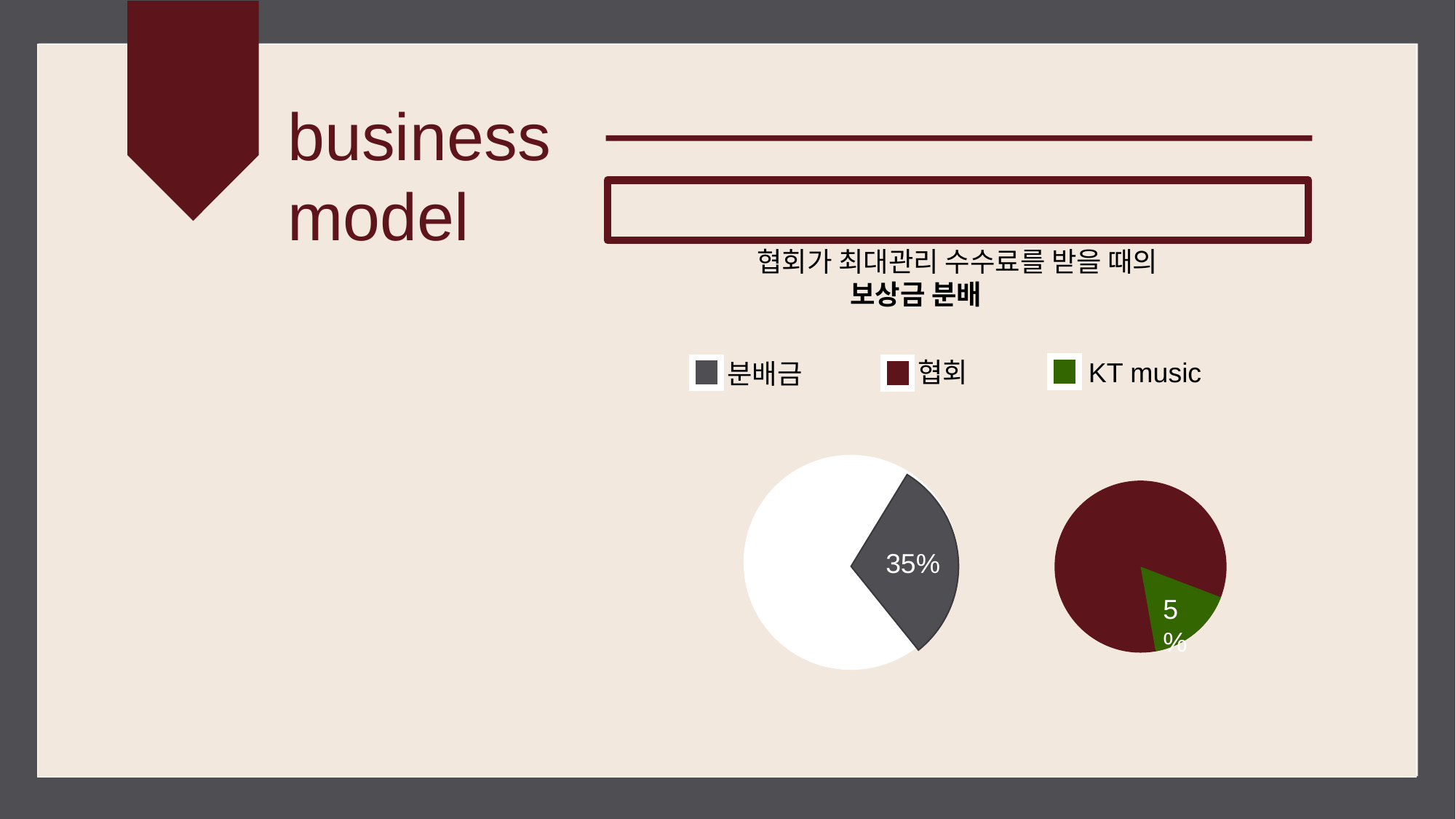

business model

협회가 최대관리 수수료를 받을 때의
              보상금 분배

협회
분배금

KT music

5%
35%

35%
5%